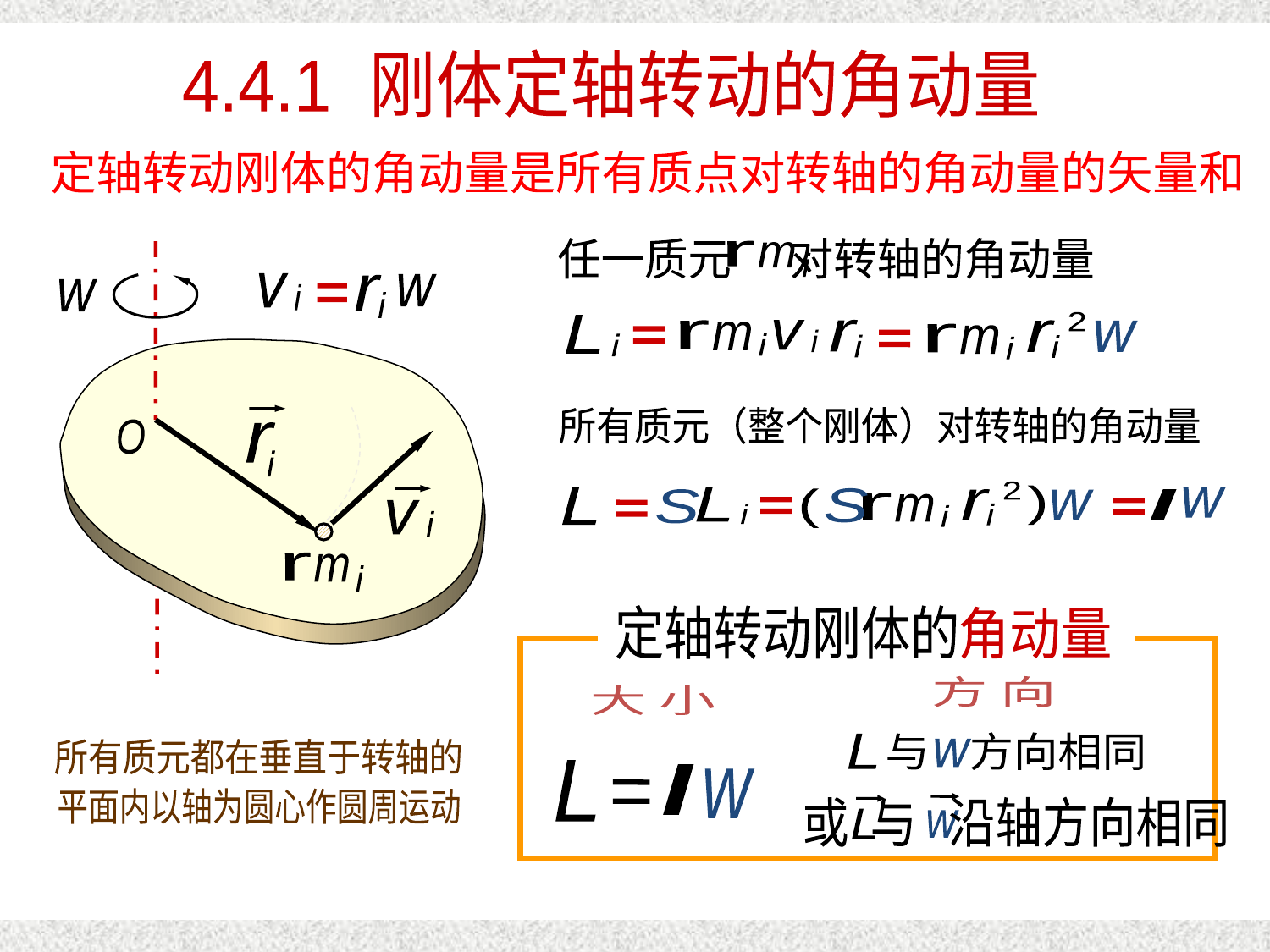

刚体的角动量

4.4.1  刚体定轴转动的角动量
定轴转动刚体的角动量是所有质点对转轴的角动量的矢量和
任一质元      对转轴的角动量
r
m
i
2
r
i
r
m
i
ω

L
i
r
i
v
i
r
m
i

v
i
ω

r
i
ω

O

r
i

v
i

r
m
i
所有质元（整个刚体）对转轴的角动量
2
r
i
r
m
i
)
L
i
L
ω
I

Σ
(
Σ
ω

角动量

定轴转动刚体的角动量

方 向
大 小
与    方向相同
L
ω
L
I
ω

或  与   沿轴方向相同

L
ω
所有质元都在垂直于转轴的
平面内以轴为圆心作圆周运动